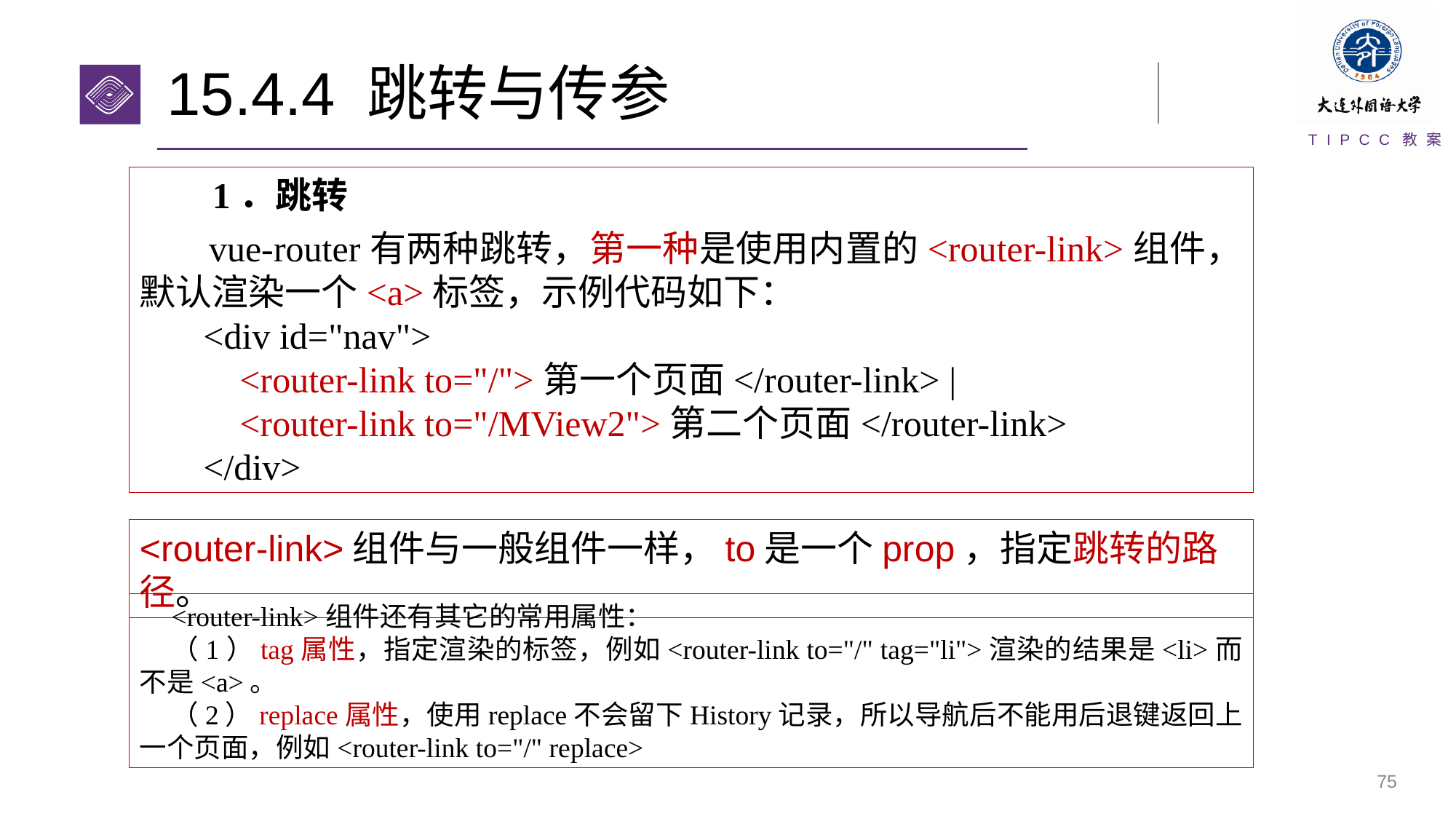

# 15.4.4 跳转与传参
        1．跳转
    vue-router有两种跳转，第一种是使用内置的<router-link>组件，默认渲染一个<a>标签，示例代码如下：
<div id="nav">
    <router-link to="/">第一个页面</router-link> |
    <router-link to="/MView2">第二个页面</router-link>
</div>
<router-link>组件与一般组件一样，to是一个prop，指定跳转的路径。
<router-link>组件还有其它的常用属性：
（1）tag属性，指定渲染的标签，例如<router-link to="/" tag="li">渲染的结果是<li>而不是<a>。
（2）replace属性，使用replace不会留下History记录，所以导航后不能用后退键返回上一个页面，例如<router-link to="/" replace>
75